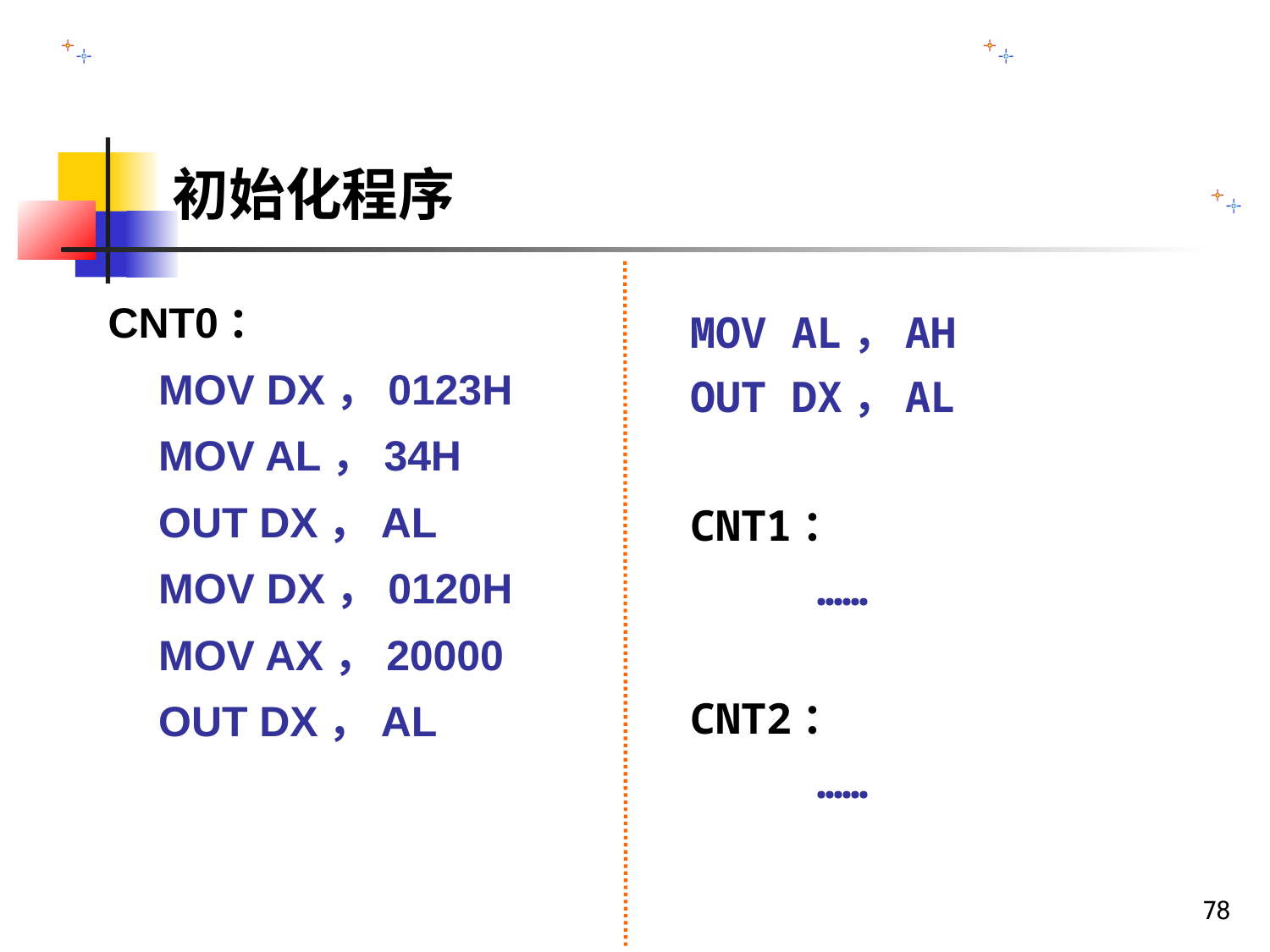

初始化程序

CNT0：
MOV DX，0123H
MOV AL，34H
OUT DX，AL
MOV DX，0120H
MOV AX，20000
OUT DX，AL
MOV AL，AH
OUT DX，AL

CNT1：
     ……

CNT2：
     ……
78